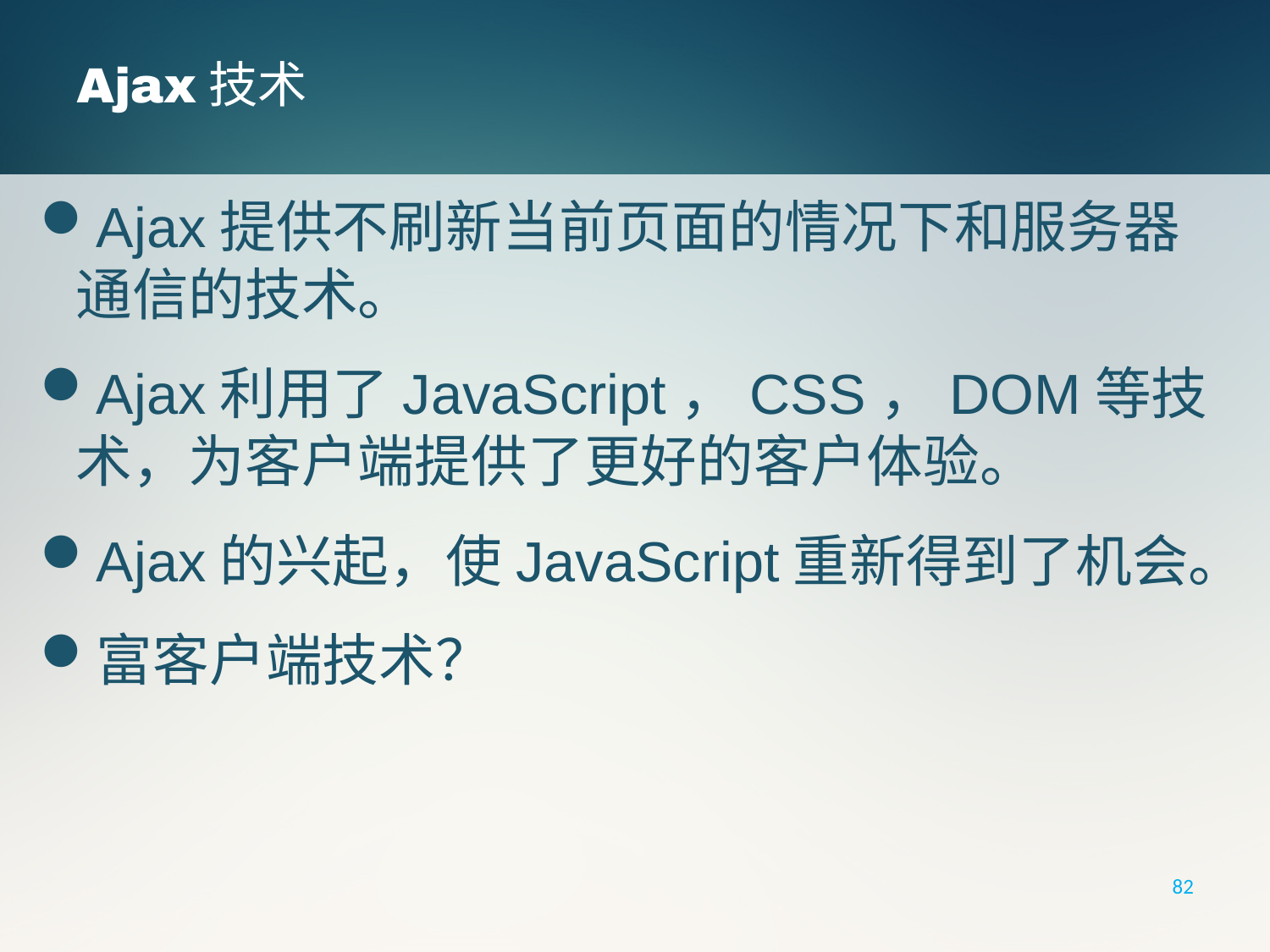

# Ajax技术
Ajax提供不刷新当前页面的情况下和服务器通信的技术。
Ajax利用了JavaScript，CSS，DOM等技术，为客户端提供了更好的客户体验。
Ajax的兴起，使JavaScript重新得到了机会。
富客户端技术？
82